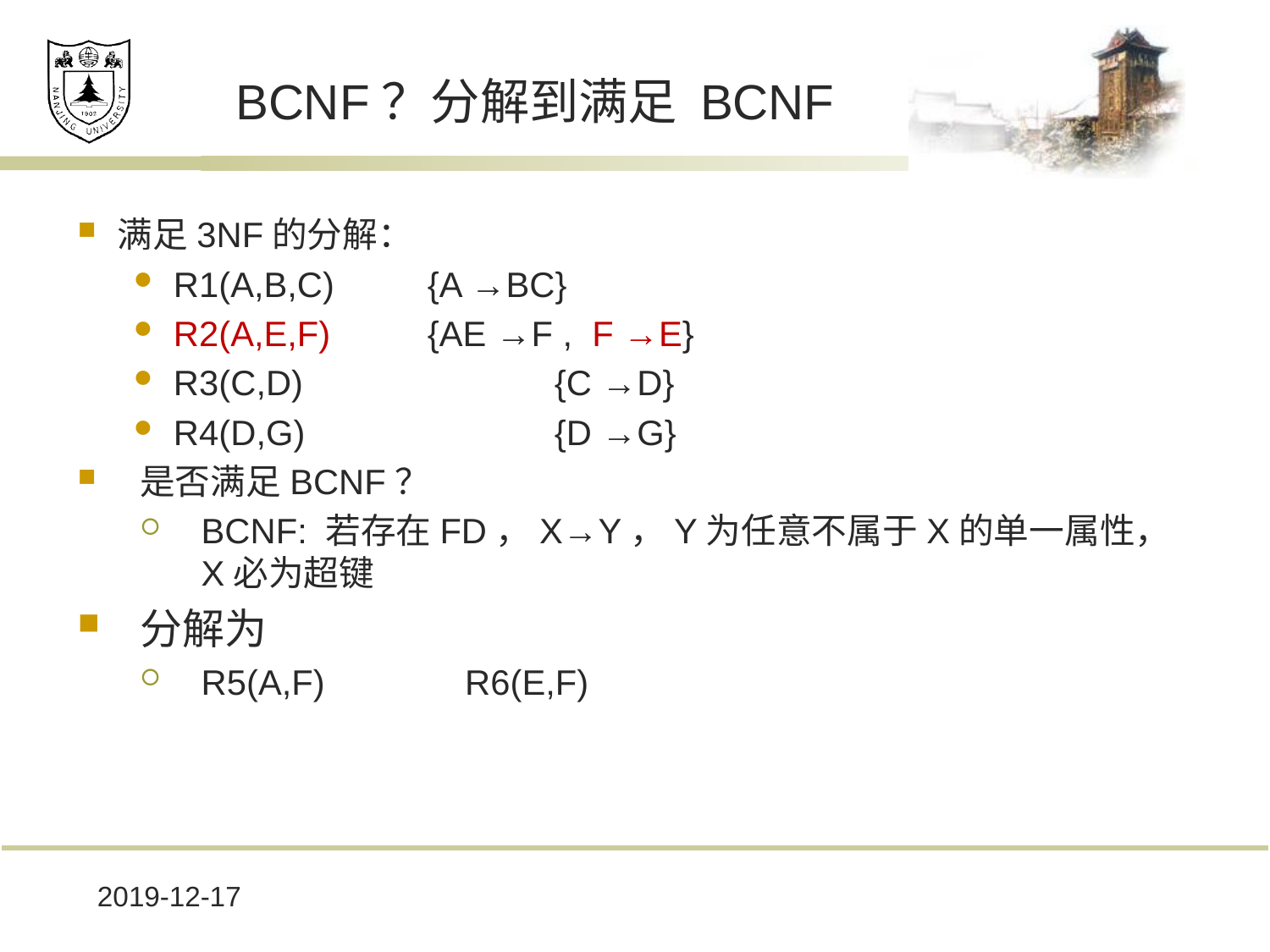

# BCNF？分解到满足 BCNF
满足3NF的分解：
R1(A,B,C) 	{A →BC}
R2(A,E,F)  	{AE →F ,  F →E}
R3(C,D)		{C →D}
R4(D,G) 		{D →G}
是否满足BCNF？
BCNF: 若存在FD，X→Y，Y为任意不属于X的单一属性，X必为超键
分解为
R5(A,F)		 R6(E,F)

2019-12-17